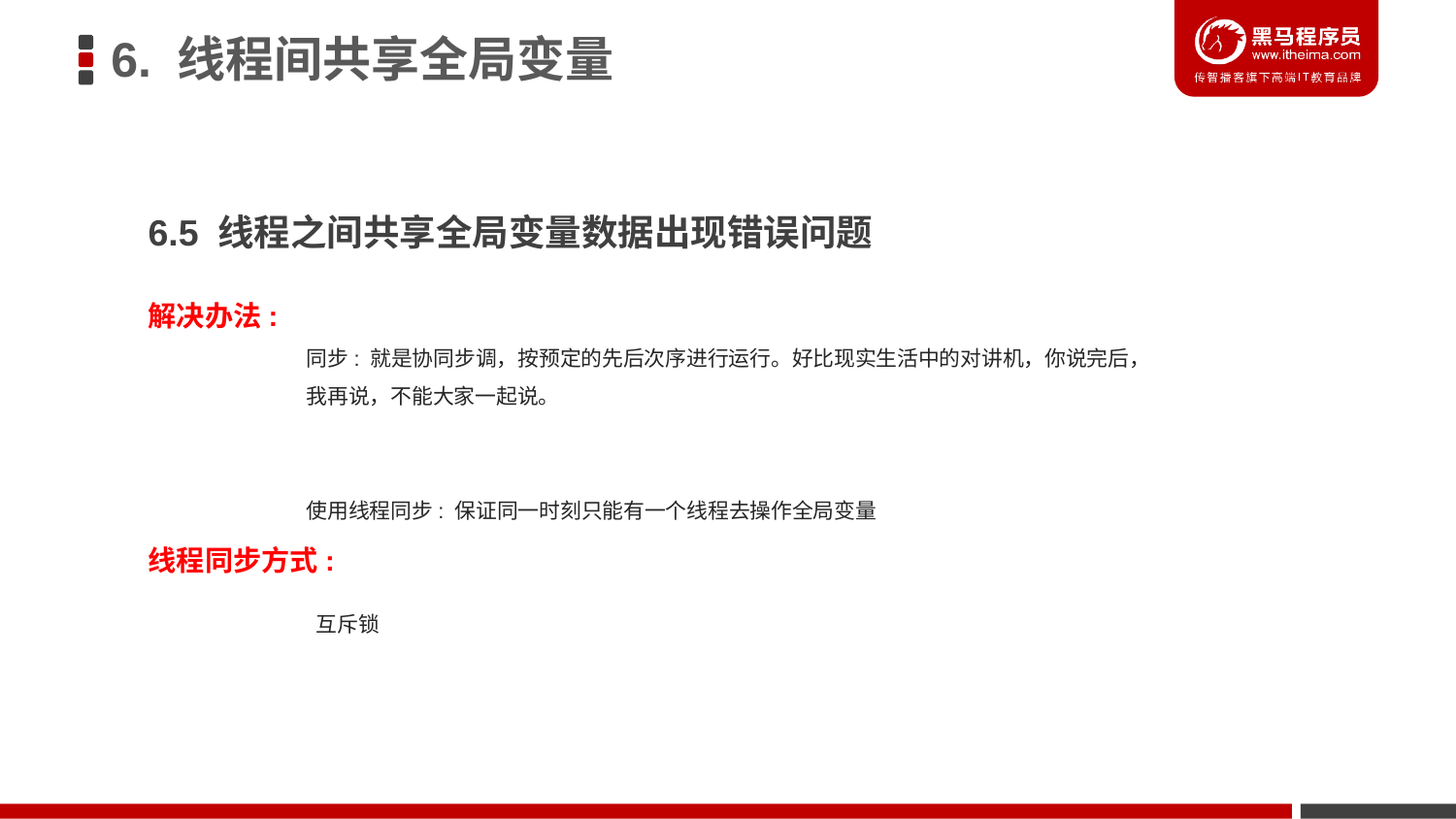

6. 线程间共享全局变量
6.5 线程之间共享全局变量数据出现错误问题
解决办法:
同步: 就是协同步调，按预定的先后次序进行运行。好比现实生活中的对讲机，你说完后，我再说，不能大家一起说。

使用线程同步: 保证同一时刻只能有一个线程去操作全局变量
线程同步方式:
互斥锁